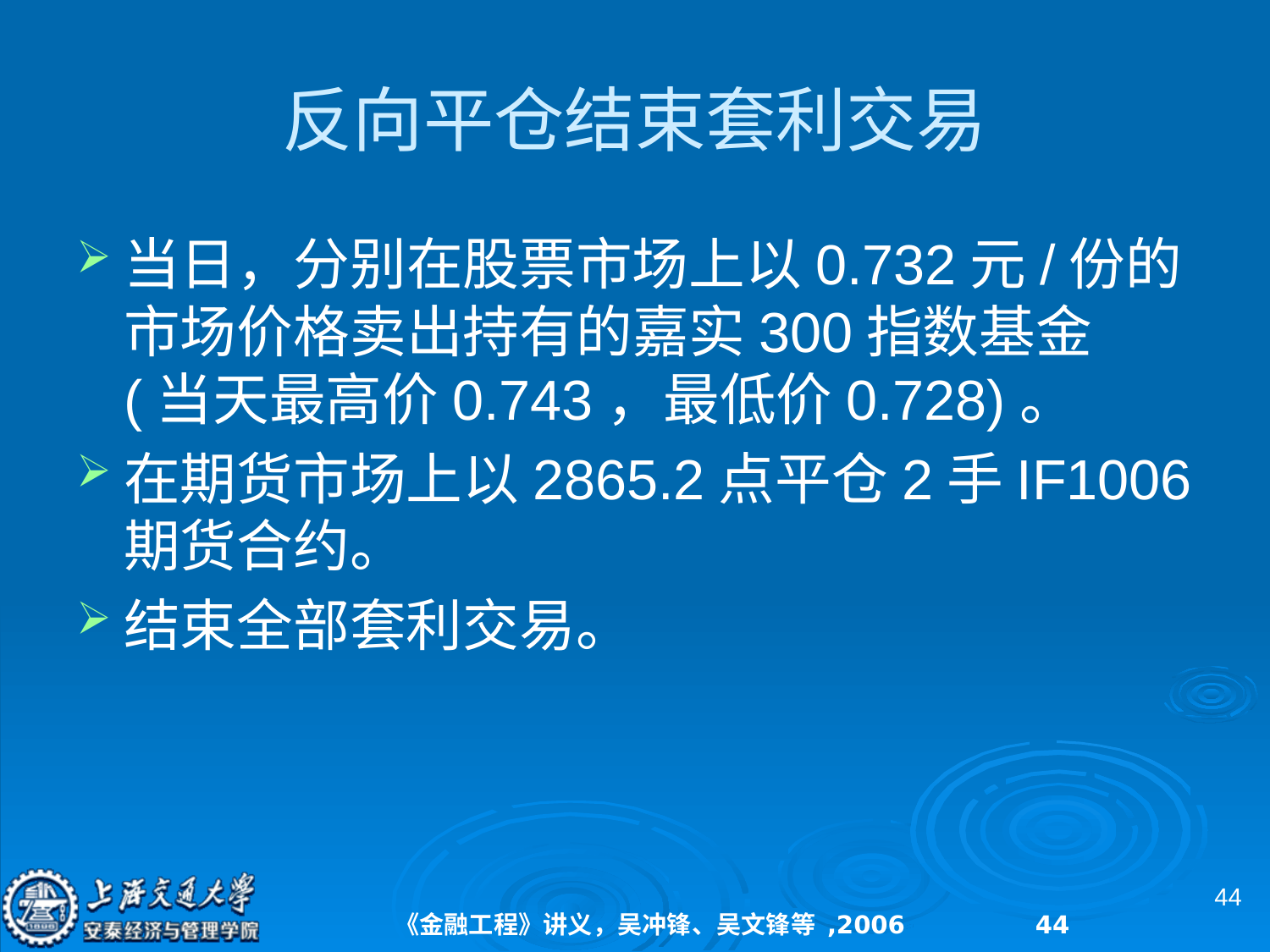

# 反向平仓结束套利交易
当日，分别在股票市场上以0.732元/份的市场价格卖出持有的嘉实300指数基金(当天最高价0.743，最低价0.728)。
在期货市场上以2865.2点平仓2手IF1006期货合约。
结束全部套利交易。
44